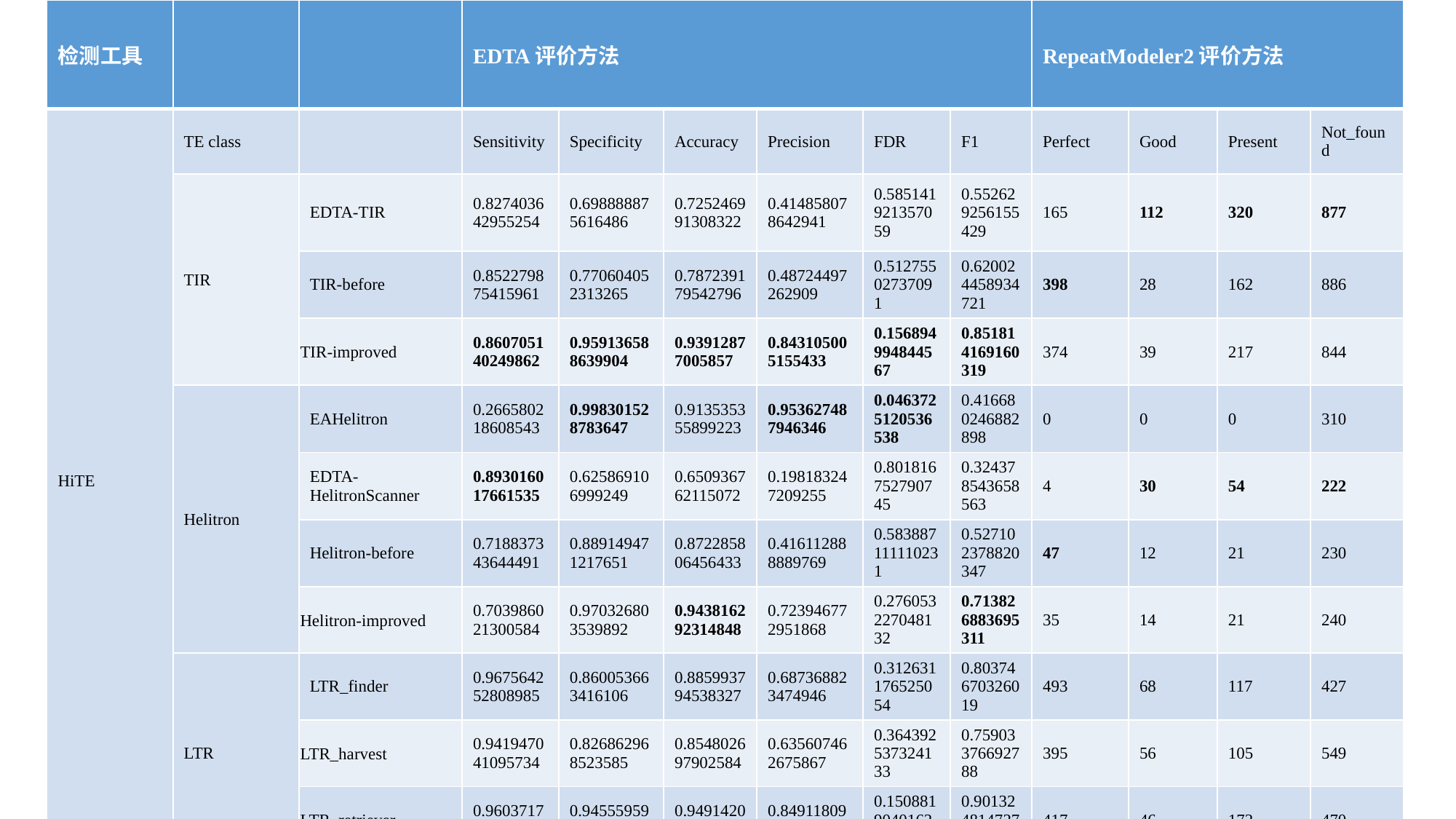

| 检测工具 |  |  | EDTA评价方法 |  |  |  |  |  | RepeatModeler2评价方法 |  |  |  |
| --- | --- | --- | --- | --- | --- | --- | --- | --- | --- | --- | --- | --- |
| HiTE | TE class |  | Sensitivity | Specificity | Accuracy | Precision | FDR | F1 | Perfect | Good | Present | Not\_found |
|  | TIR | EDTA-TIR | 0.827403642955254 | 0.698888875616486 | 0.725246991308322 | 0.414858078642941 | 0.585141921357059 | 0.552629256155429 | 165 | 112 | 320 | 877 |
|  |  | TIR-before | 0.852279875415961 | 0.770604052313265 | 0.787239179542796 | 0.48724497262909 | 0.51275502737091 | 0.620024458934721 | 398 | 28 | 162 | 886 |
|  |  | TIR-improved | 0.860705140249862 | 0.959136588639904 | 0.93912877005857 | 0.843105005155433 | 0.156894994844567 | 0.851814169160319 | 374 | 39 | 217 | 844 |
|  | Helitron | EAHelitron | 0.266580218608543 | 0.998301528783647 | 0.913535355899223 | 0.953627487946346 | 0.0463725120536538 | 0.416680246882898 | 0 | 0 | 0 | 310 |
|  |  | EDTA-HelitronScanner | 0.893016017661535 | 0.625869106999249 | 0.650936762115072 | 0.198183247209255 | 0.801816752790745 | 0.324378543658563 | 4 | 30 | 54 | 222 |
|  |  | Helitron-before | 0.718837343644491 | 0.889149471217651 | 0.872285806456433 | 0.416112888889769 | 0.583887111110231 | 0.527102378820347 | 47 | 12 | 21 | 230 |
|  |  | Helitron-improved | 0.703986021300584 | 0.970326803539892 | 0.943816292314848 | 0.723946772951868 | 0.276053227048132 | 0.713826883695311 | 35 | 14 | 21 | 240 |
|  | LTR | LTR\_finder | 0.967564252808985 | 0.860053663416106 | 0.885993794538327 | 0.687368823474946 | 0.312631176525054 | 0.80374670326019 | 493 | 68 | 117 | 427 |
|  |  | LTR\_harvest | 0.941947041095734 | 0.826862968523585 | 0.854802697902584 | 0.635607462675867 | 0.364392537324133 | 0.75903376692788 | 395 | 56 | 105 | 549 |
|  |  | LTR\_retriever | 0.960371795914047 | 0.945559596818604 | 0.949142064276099 | 0.849118095983771 | 0.150881904016229 | 0.901324814727509 | 417 | 46 | 172 | 470 |